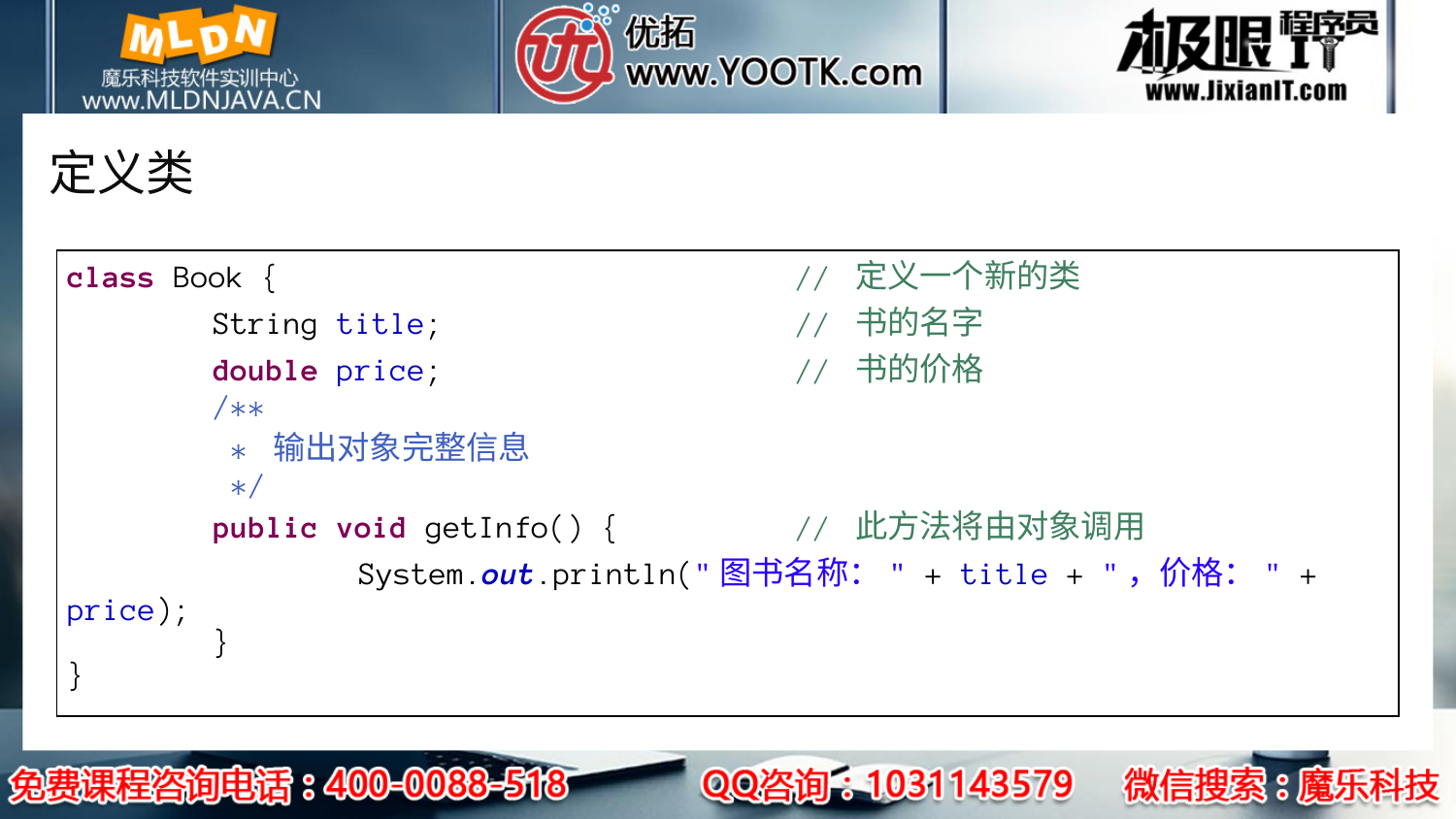

# 定义类
| class Book { // 定义一个新的类 String title; // 书的名字 double price; // 书的价格 /\*\* \* 输出对象完整信息 \*/ public void getInfo() { // 此方法将由对象调用 System.out.println("图书名称：" + title + "，价格：" + price); } } |
| --- |